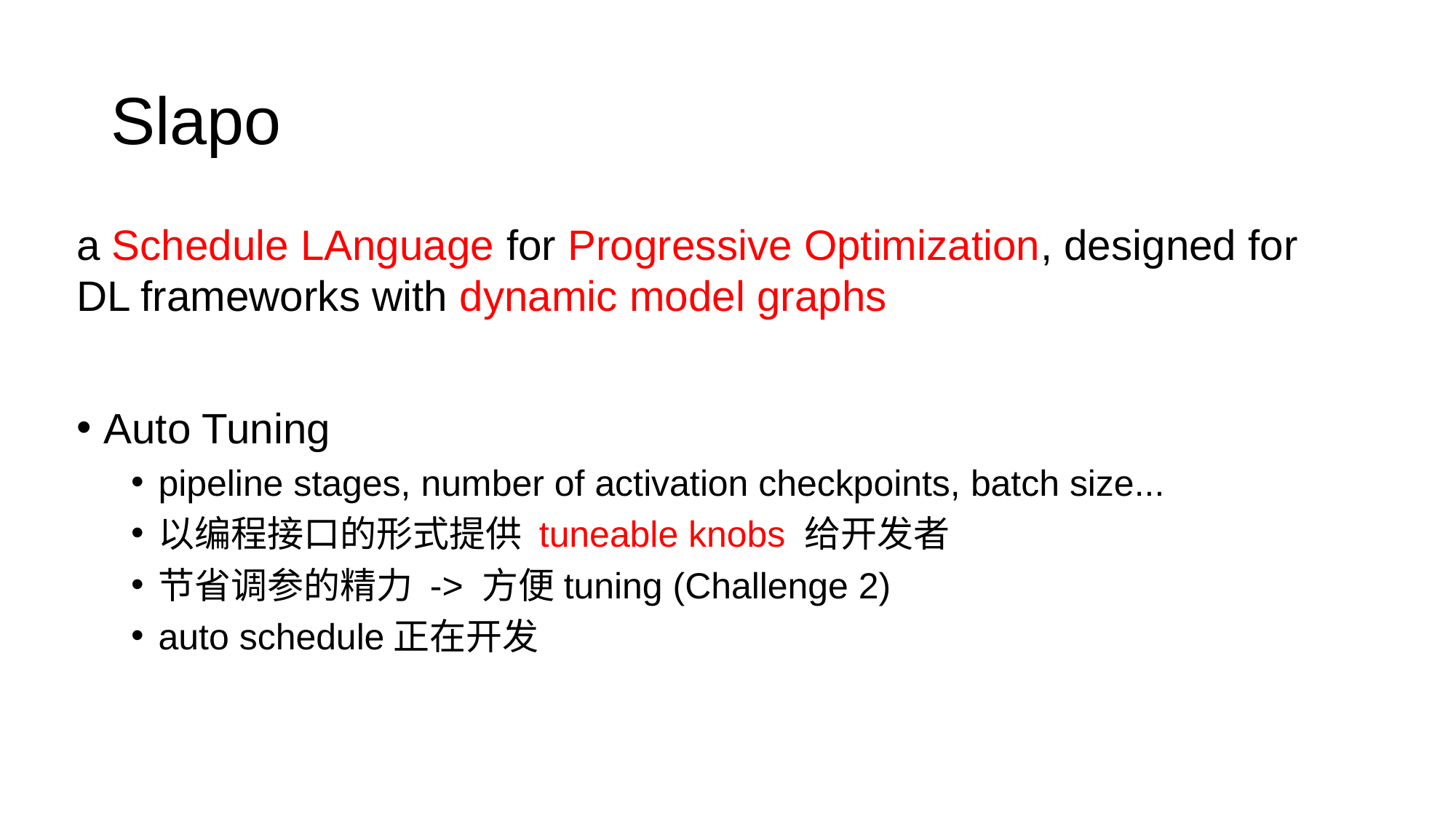

# Slapo
a Schedule LAnguage for Progressive Optimization, designed for DL frameworks with dynamic model graphs

Auto Tuning
pipeline stages, number of activation checkpoints, batch size...
以编程接口的形式提供 tuneable knobs 给开发者
节省调参的精力 -> 方便tuning (Challenge 2)
auto schedule正在开发